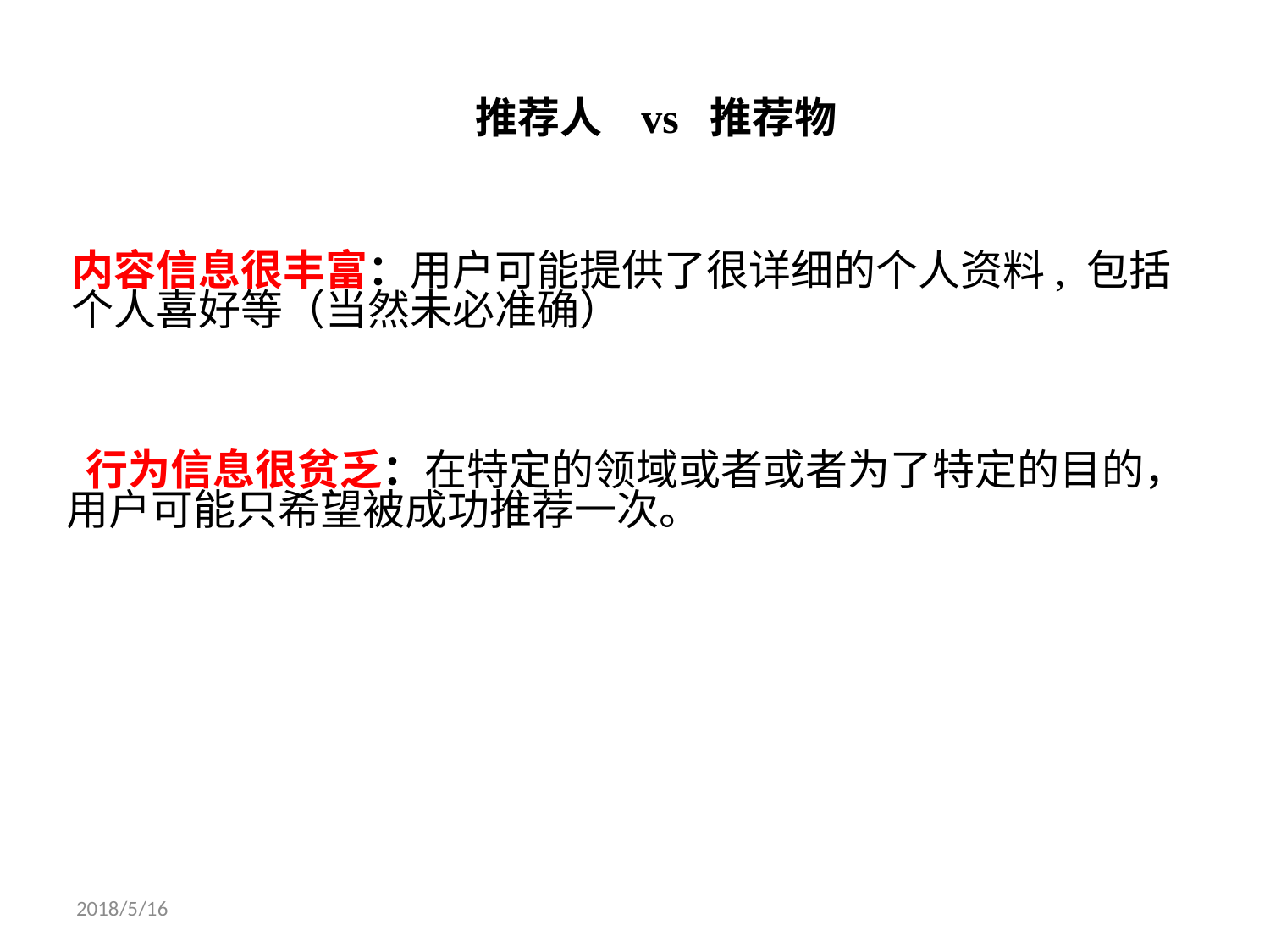

推荐人   vs  推荐物

内容信息很丰富：用户可能提供了很详细的个人资料, 包括
个人喜好等（当然未必准确）
 行为信息很贫乏：在特定的领域或者或者为了特定的目的，
用户可能只希望被成功推荐一次。
2018/5/16
72